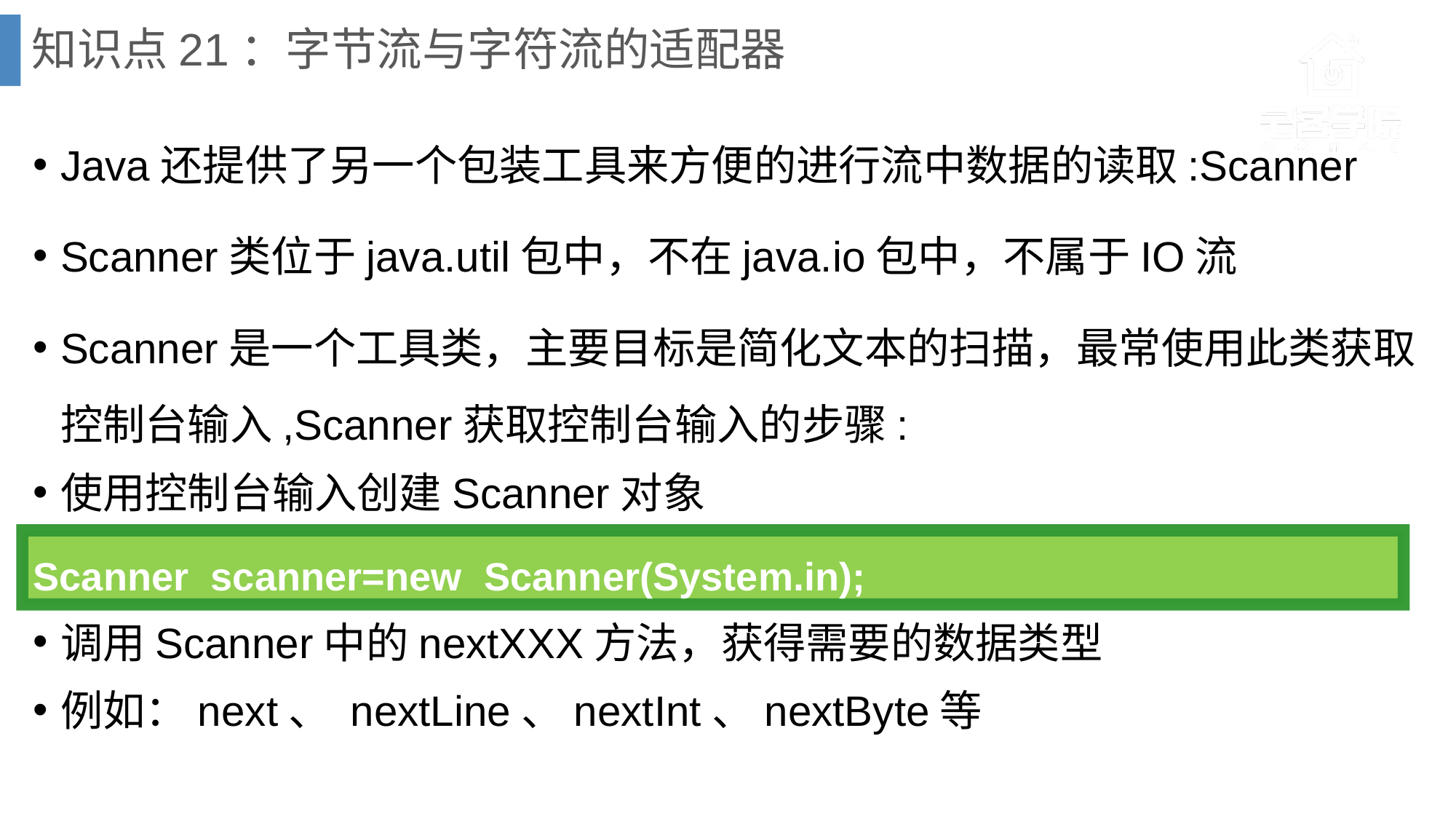

# 知识点21：字节流与字符流的适配器
Java还提供了另一个包装工具来方便的进行流中数据的读取:Scanner
Scanner类位于java.util包中，不在java.io包中，不属于IO流
Scanner是一个工具类，主要目标是简化文本的扫描，最常使用此类获取控制台输入,Scanner获取控制台输入的步骤:
使用控制台输入创建Scanner对象
Scanner  scanner=new  Scanner(System.in);
调用Scanner中的nextXXX方法，获得需要的数据类型
例如：next、 nextLine、nextInt、nextByte等